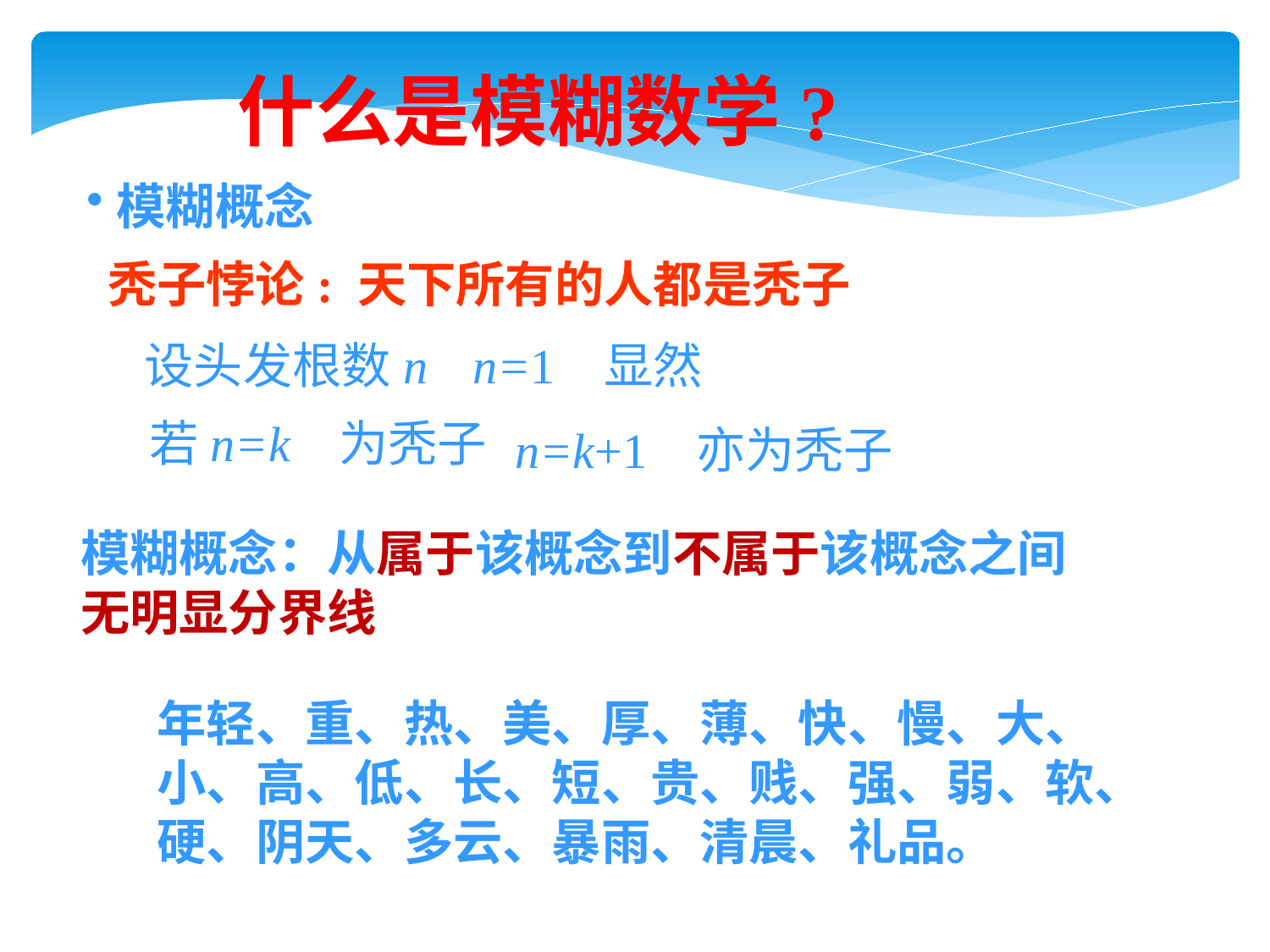

什么是模糊数学?
模糊概念
秃子悖论: 天下所有的人都是秃子
设头发根数n
n=1   显然
若n=k   为秃子
n=k+1   亦为秃子
模糊概念：从属于该概念到不属于该概念之间
无明显分界线
年轻、重、热、美、厚、薄、快、慢、大、小、高、低、长、短、贵、贱、强、弱、软、硬、阴天、多云、暴雨、清晨、礼品。